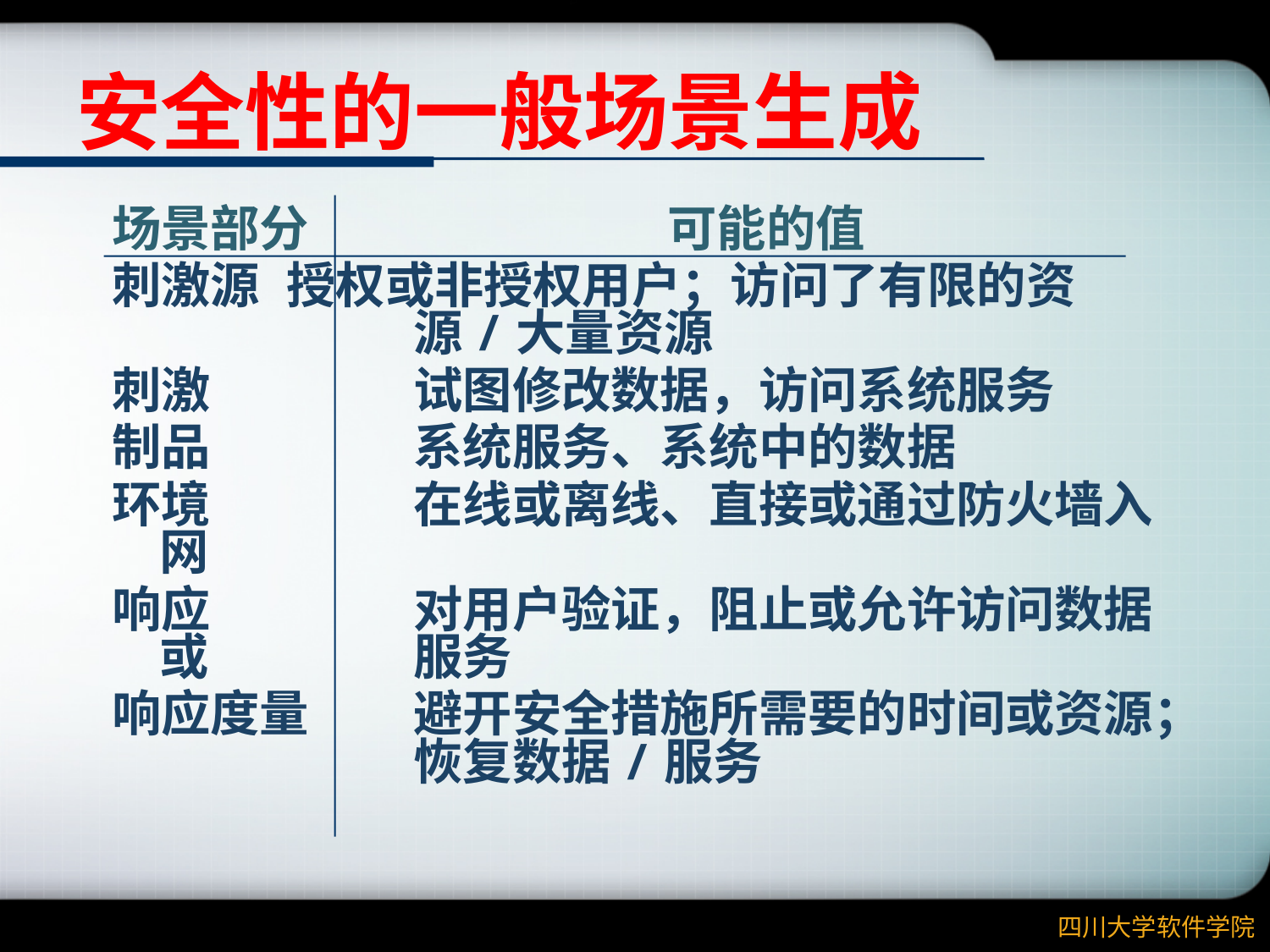

# 安全性的一般场景生成

场景部分			可能的值
刺激源	授权或非授权用户；访问了有限的资		源/大量资源
刺激		试图修改数据，访问系统服务
制品		系统服务、系统中的数据
环境		在线或离线、直接或通过防火墙入网
响应		对用户验证，阻止或允许访问数据或		服务
响应度量	避开安全措施所需要的时间或资源；		恢复数据/服务